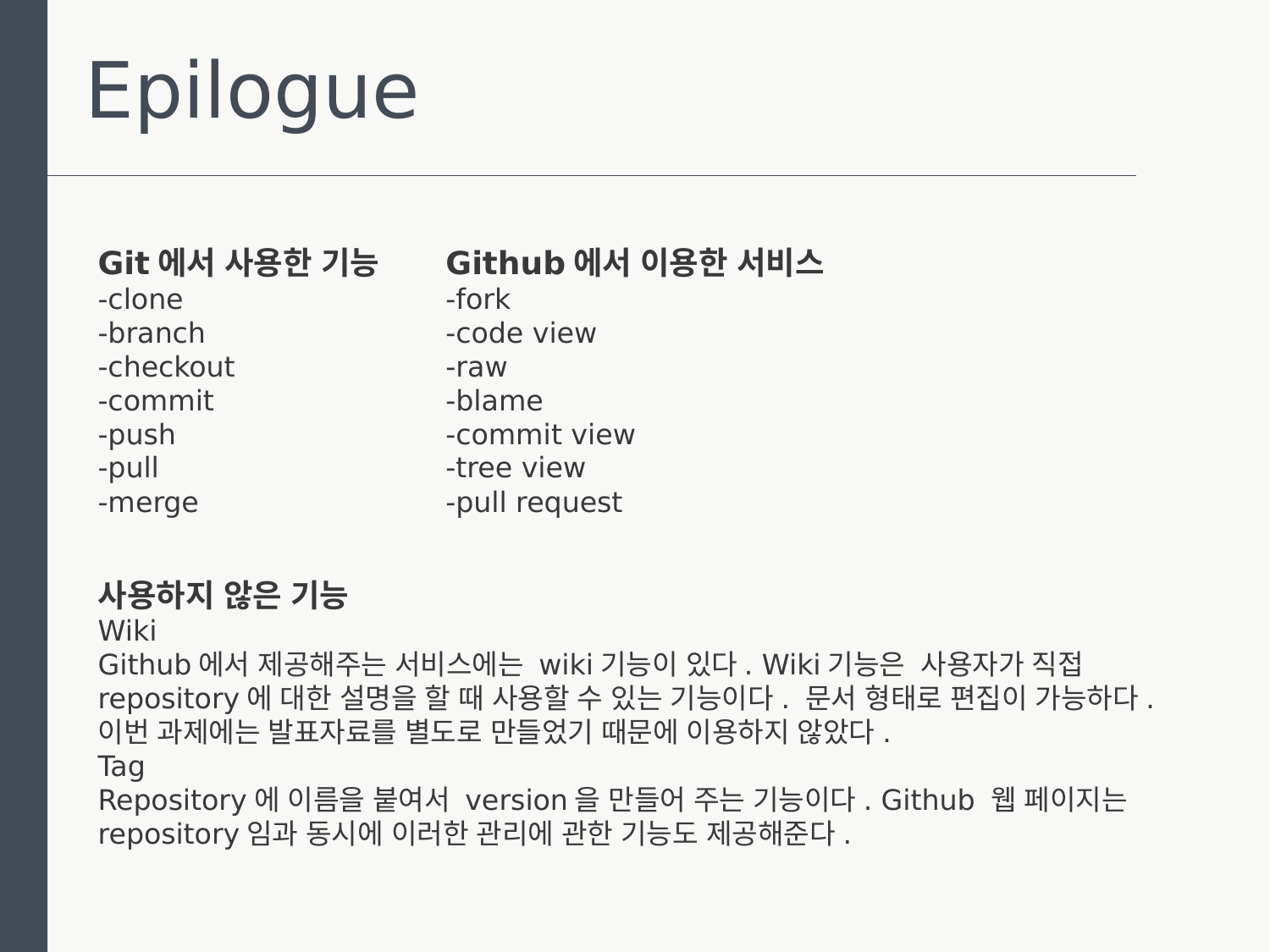

Epilogue
Git에서 사용한 기능
-clone
-branch
-checkout
-commit
-push
-pull
-merge
Github에서 이용한 서비스
-fork
-code view
-raw
-blame
-commit view
-tree view
-pull request
사용하지 않은 기능
Wiki
Github에서 제공해주는 서비스에는 wiki기능이 있다. Wiki기능은  사용자가 직접 repository에 대한 설명을 할 때 사용할 수 있는 기능이다. 문서 형태로 편집이 가능하다. 이번 과제에는 발표자료를 별도로 만들었기 때문에 이용하지 않았다.
Tag
Repository에 이름을 붙여서 version을 만들어 주는 기능이다. Github 웹 페이지는 repository임과 동시에 이러한 관리에 관한 기능도 제공해준다.